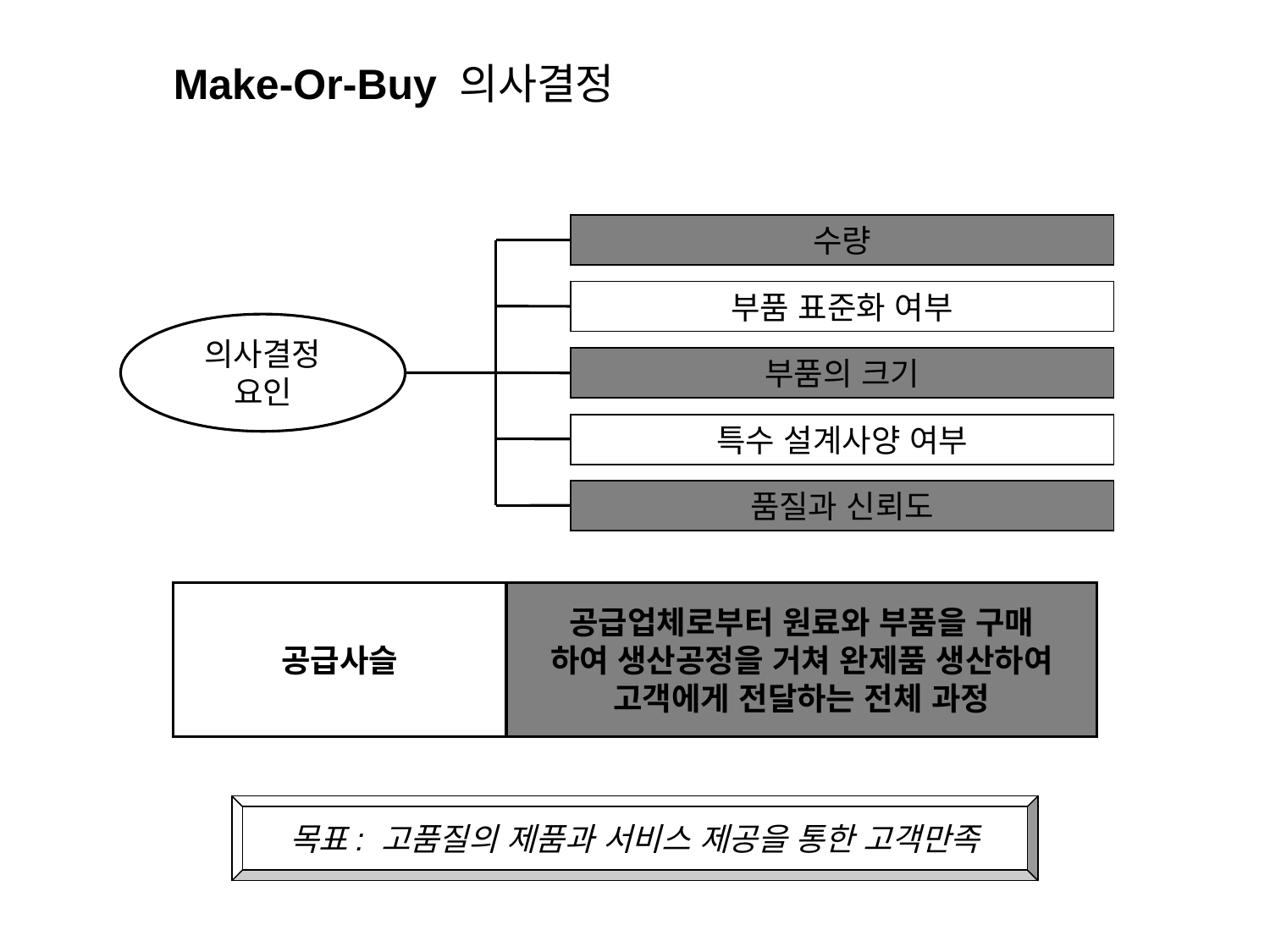

Make-Or-Buy 의사결정
수량
부품 표준화 여부
의사결정
요인
부품의 크기
특수 설계사양 여부
품질과 신뢰도
공급업체로부터 원료와 부품을 구매
하여 생산공정을 거쳐 완제품 생산하여
고객에게 전달하는 전체 과정
공급사슬
목표: 고품질의 제품과 서비스 제공을 통한 고객만족